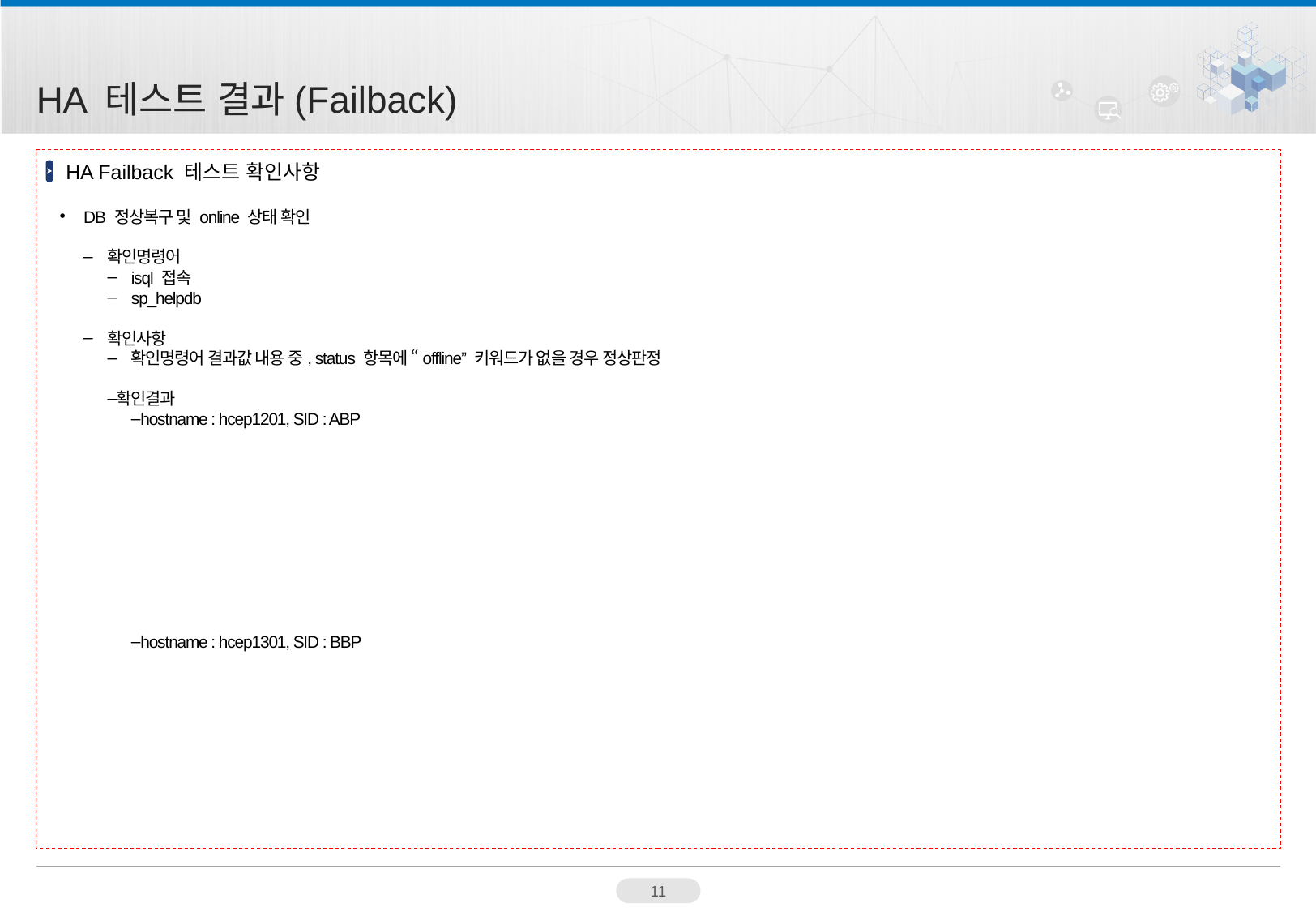

HA 테스트 결과(Failback)
HA Failback 테스트 확인사항

DB 정상복구 및 online 상태 확인

확인명령어
isql 접속
sp_helpdb

확인사항
확인명령어 결과값 내용 중, status 항목에 “offline” 키워드가 없을 경우 정상판정

확인결과
hostname : hcep1201, SID : ABP

hostname : hcep1301, SID : BBP